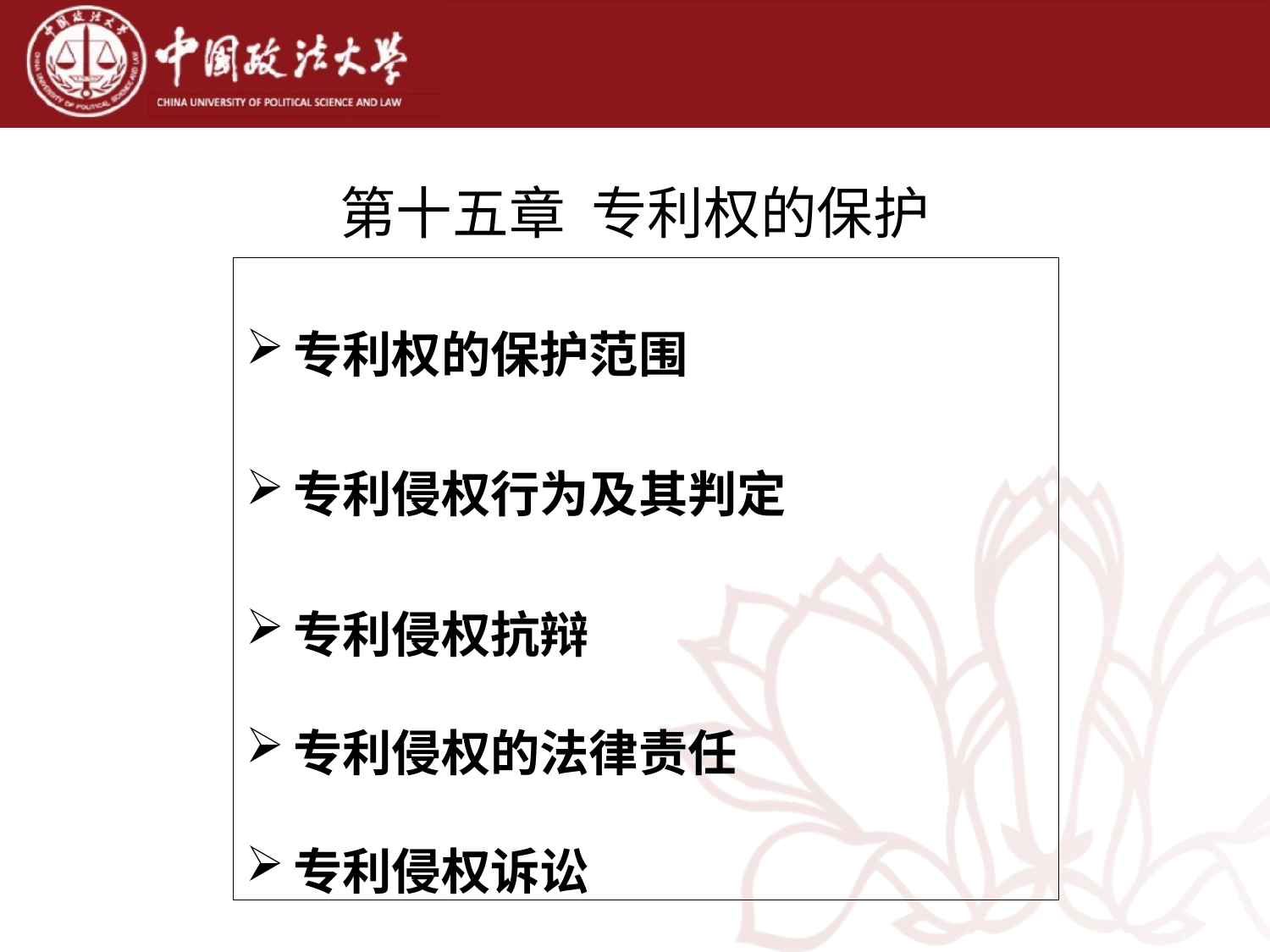

# 第十五章  专利权的保护
专利权的保护范围
专利侵权行为及其判定
专利侵权抗辩
专利侵权的法律责任
专利侵权诉讼